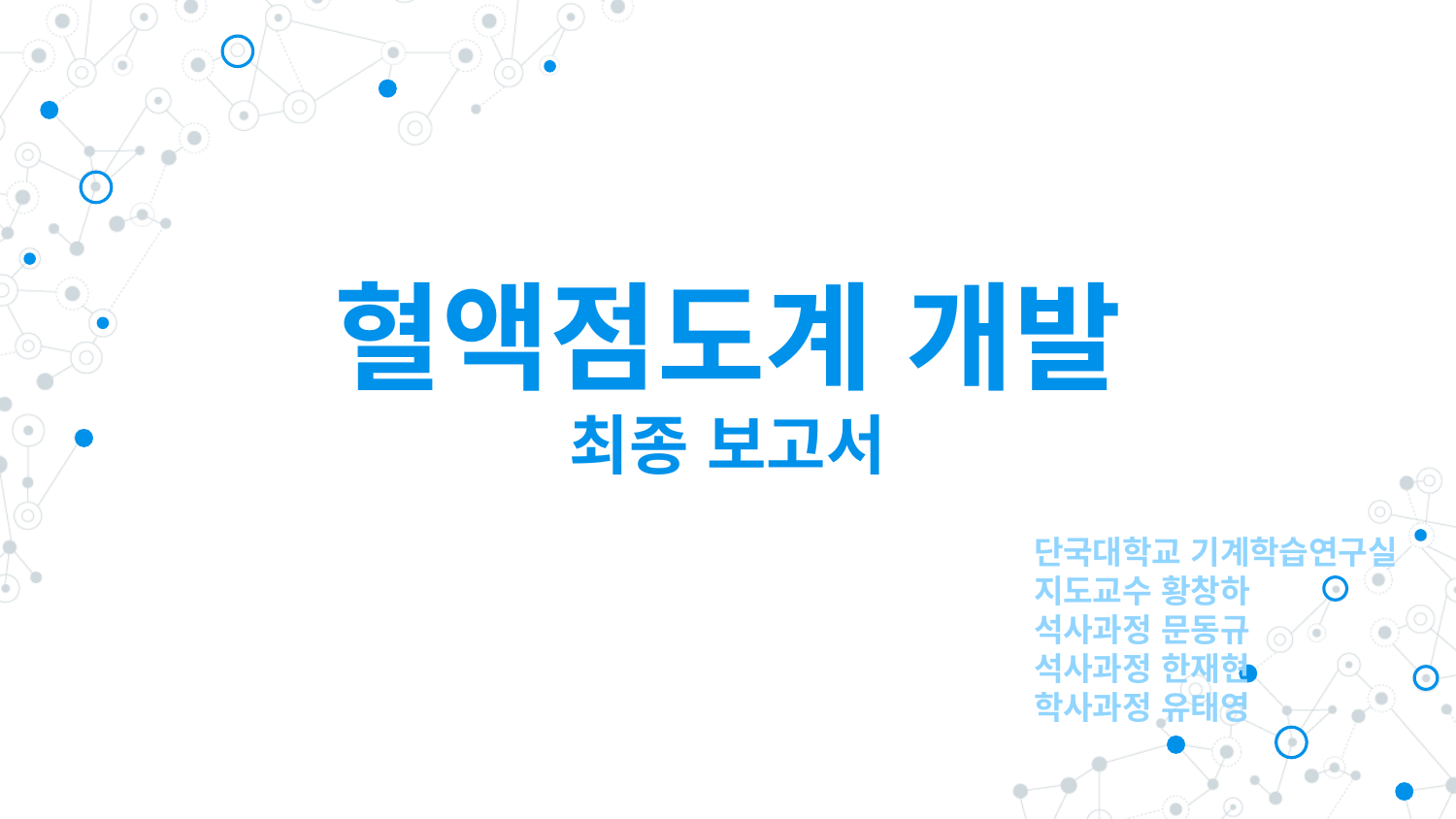

# 혈액점도계 개발 최종 보고서
단국대학교 기계학습연구실
지도교수 황창하
석사과정 문동규
석사과정 한재현
학사과정 유태영